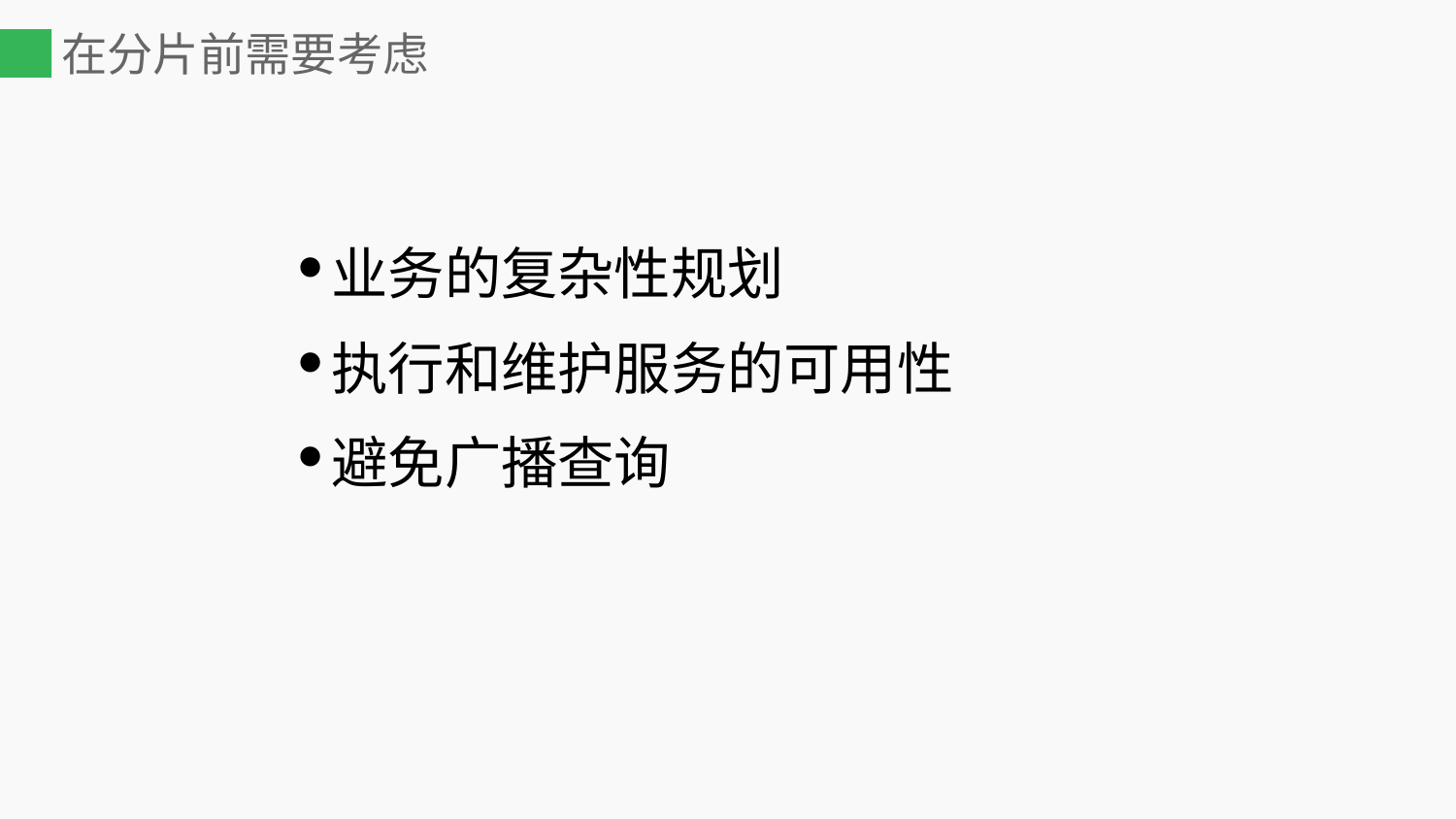

# 在分片前需要考虑
业务的复杂性规划
执行和维护服务的可用性
避免广播查询